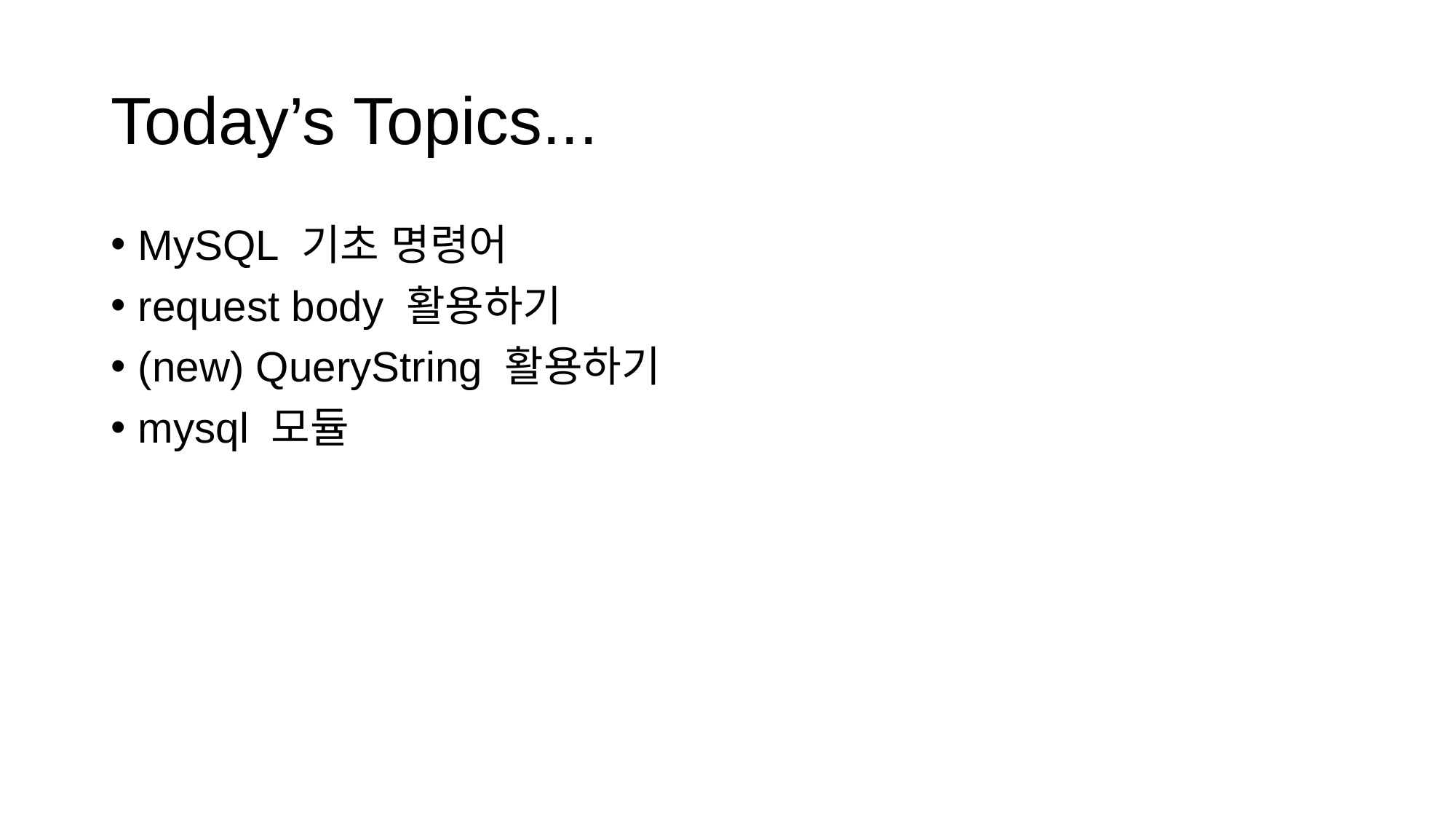

# Today’s Topics...
MySQL 기초 명령어
request body 활용하기
(new) QueryString 활용하기
mysql 모듈